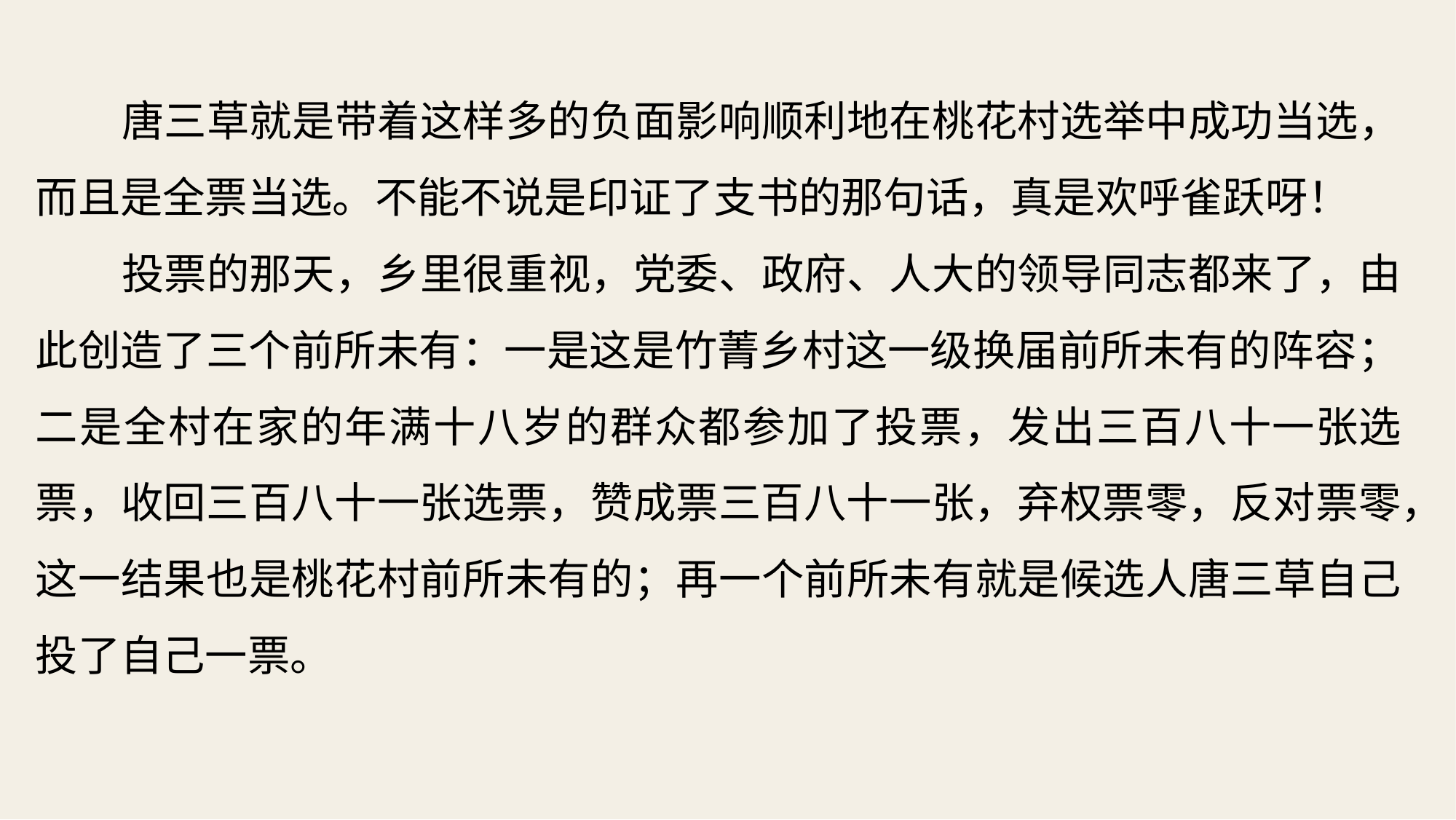

唐三草就是带着这样多的负面影响顺利地在桃花村选举中成功当选，而且是全票当选。不能不说是印证了支书的那句话，真是欢呼雀跃呀！
投票的那天，乡里很重视，党委、政府、人大的领导同志都来了，由此创造了三个前所未有：一是这是竹菁乡村这一级换届前所未有的阵容；二是全村在家的年满十八岁的群众都参加了投票，发出三百八十一张选票，收回三百八十一张选票，赞成票三百八十一张，弃权票零，反对票零，这一结果也是桃花村前所未有的；再一个前所未有就是候选人唐三草自己投了自己一票。